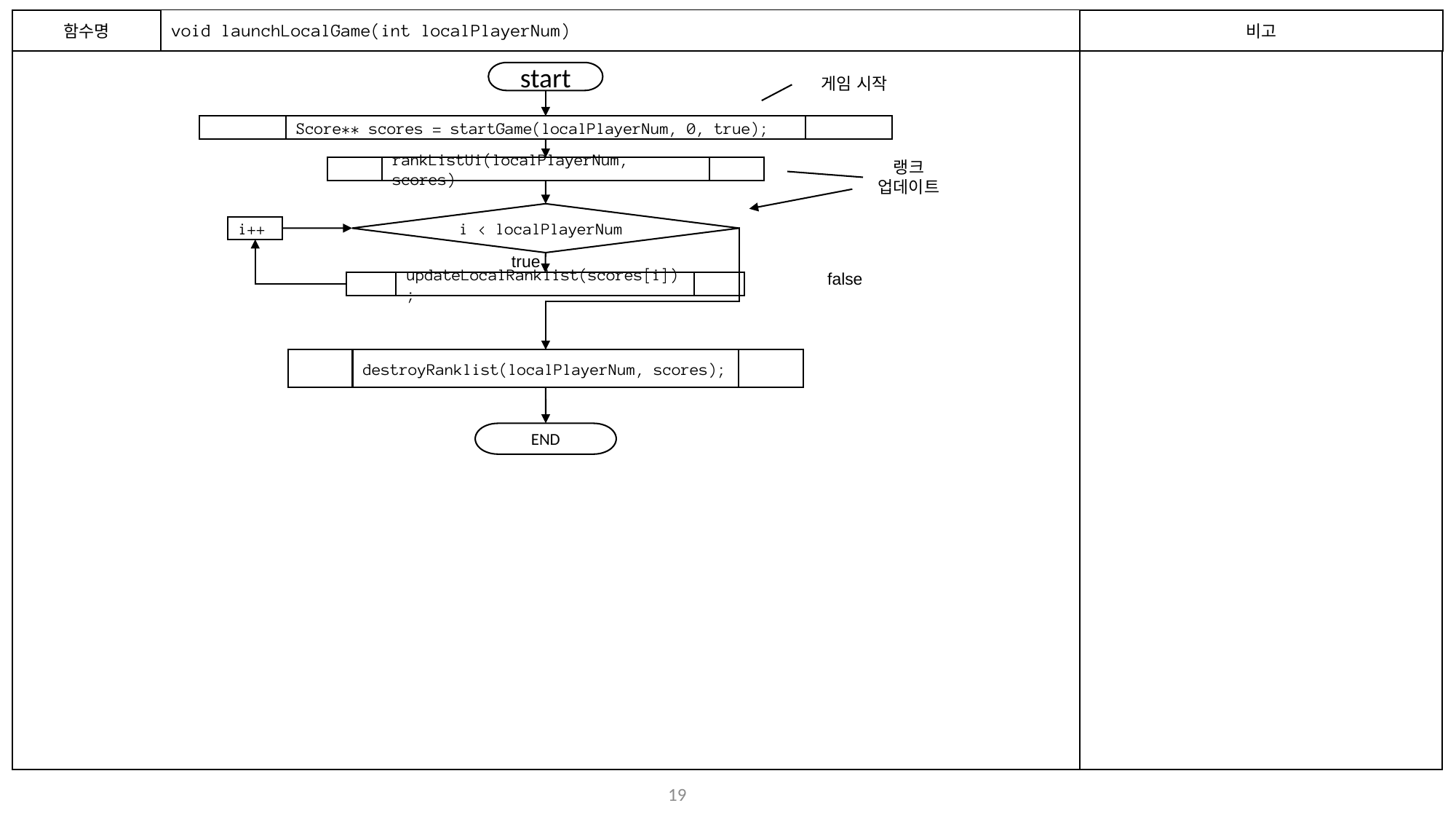

함수명
# void launchLocalGame(int localPlayerNum)
비고

start
게임 시작
Score** scores = startGame(localPlayerNum, 0, true);
rankListUi(localPlayerNum, scores)
랭크 업데이트
i < localPlayerNum
i++
true
false
updateLocalRanklist(scores[i]);
destroyRanklist(localPlayerNum, scores);
END
19